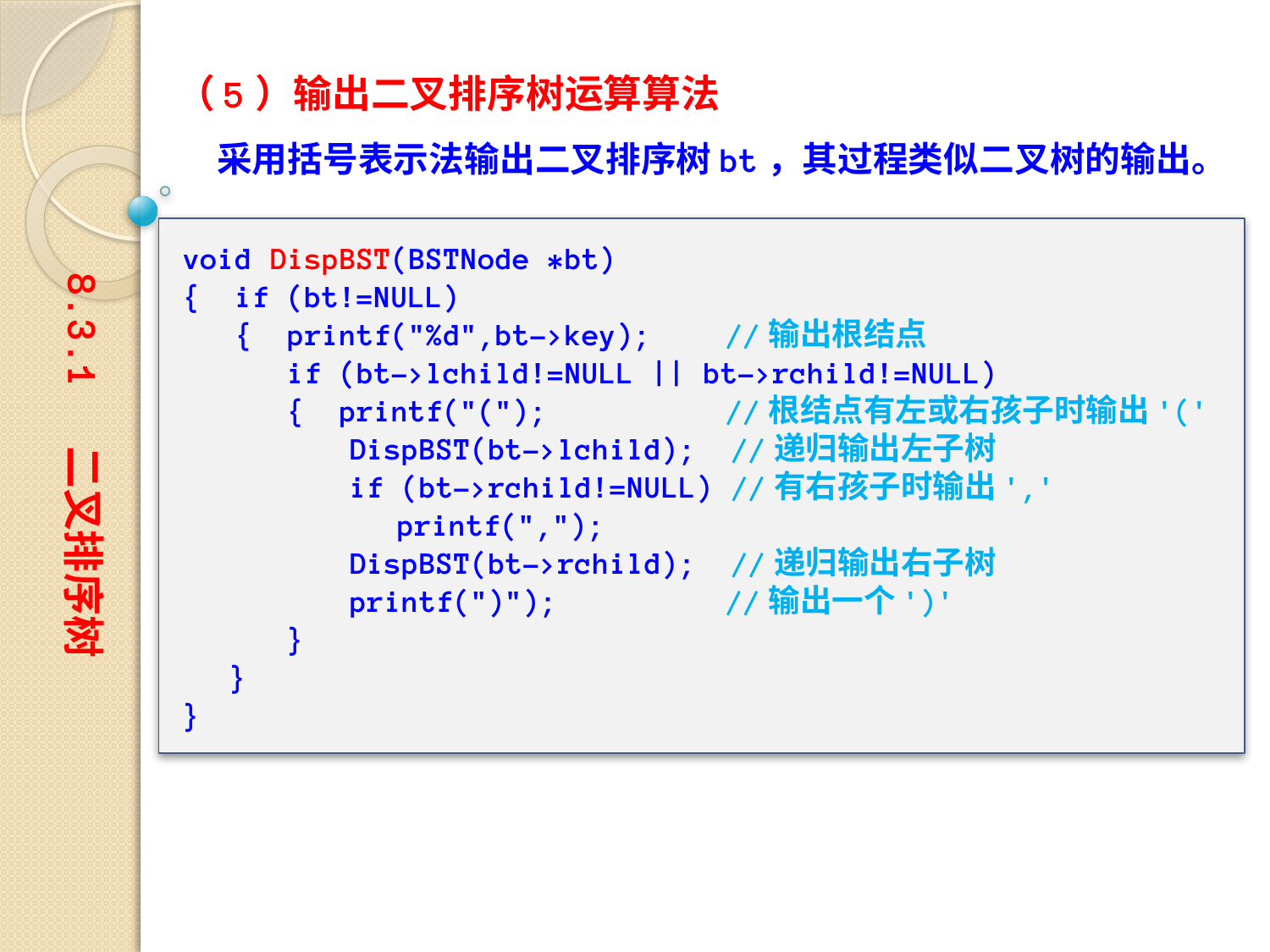

（5）输出二叉排序树运算算法
    采用括号表示法输出二叉排序树bt，其过程类似二叉树的输出。
void DispBST(BSTNode *bt)
{  if (bt!=NULL)
   {  printf("%d",bt->key);	  //输出根结点
      if (bt->lchild!=NULL || bt->rchild!=NULL)
      {  printf("(");		  //根结点有左或右孩子时输出'('
	　DispBST(bt->lchild);  //递归输出左子树
	　if (bt->rchild!=NULL) //有右孩子时输出','
	     printf(",");
	　DispBST(bt->rchild);  //递归输出右子树
	　printf(")");		  //输出一个')'
      }
　 }
}
8.3.1  二叉排序树